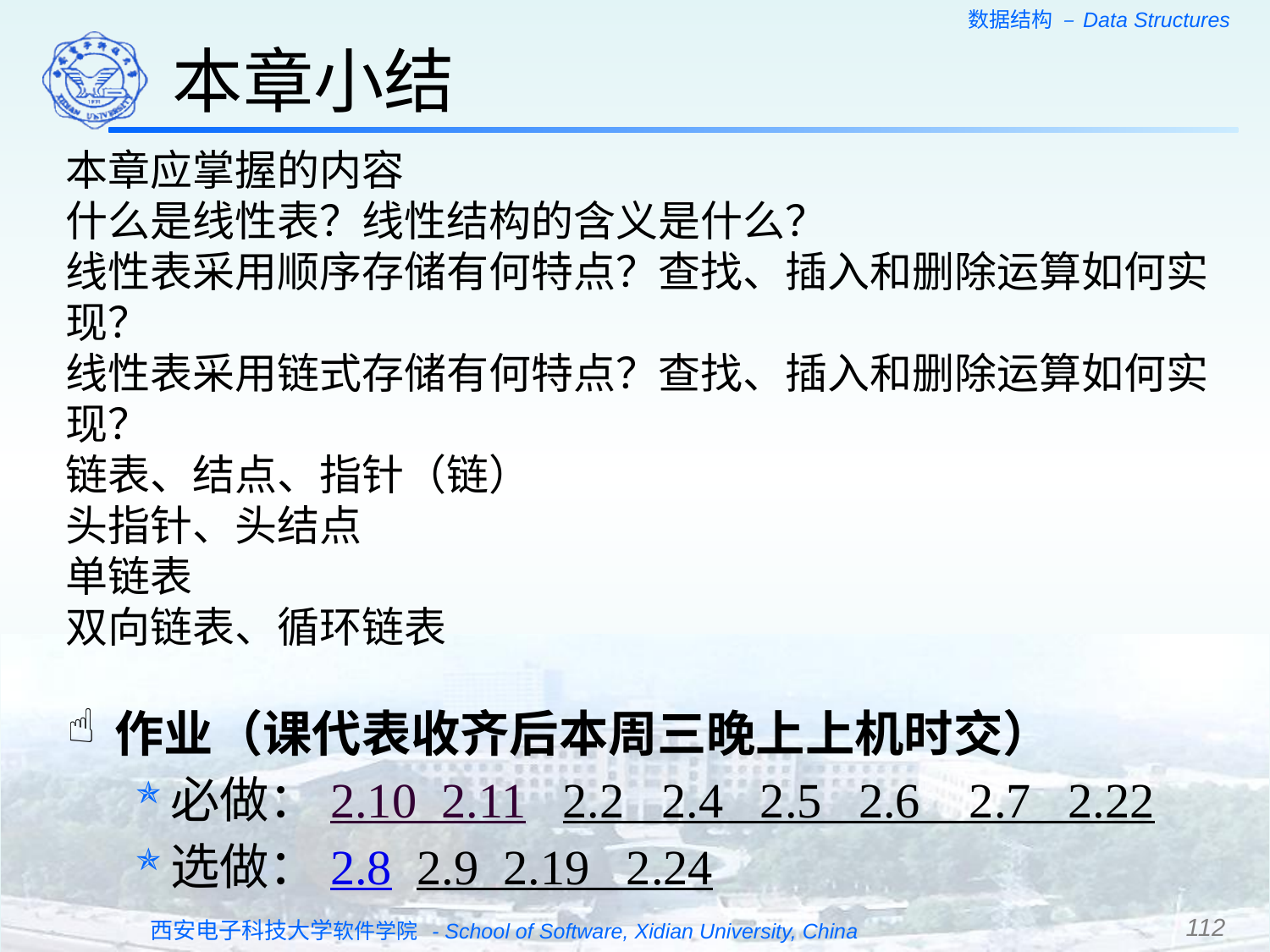

本章小结
本章应掌握的内容
什么是线性表？线性结构的含义是什么？
线性表采用顺序存储有何特点？查找、插入和删除运算如何实现？
线性表采用链式存储有何特点？查找、插入和删除运算如何实现？
链表、结点、指针（链）
头指针、头结点
单链表
双向链表、循环链表
作业（课代表收齐后本周三晚上上机时交）
必做：2.10  2.11   2.2   2.4   2.5   2.6    2.7   2.22
选做：2.8  2.9  2.19   2.24
112